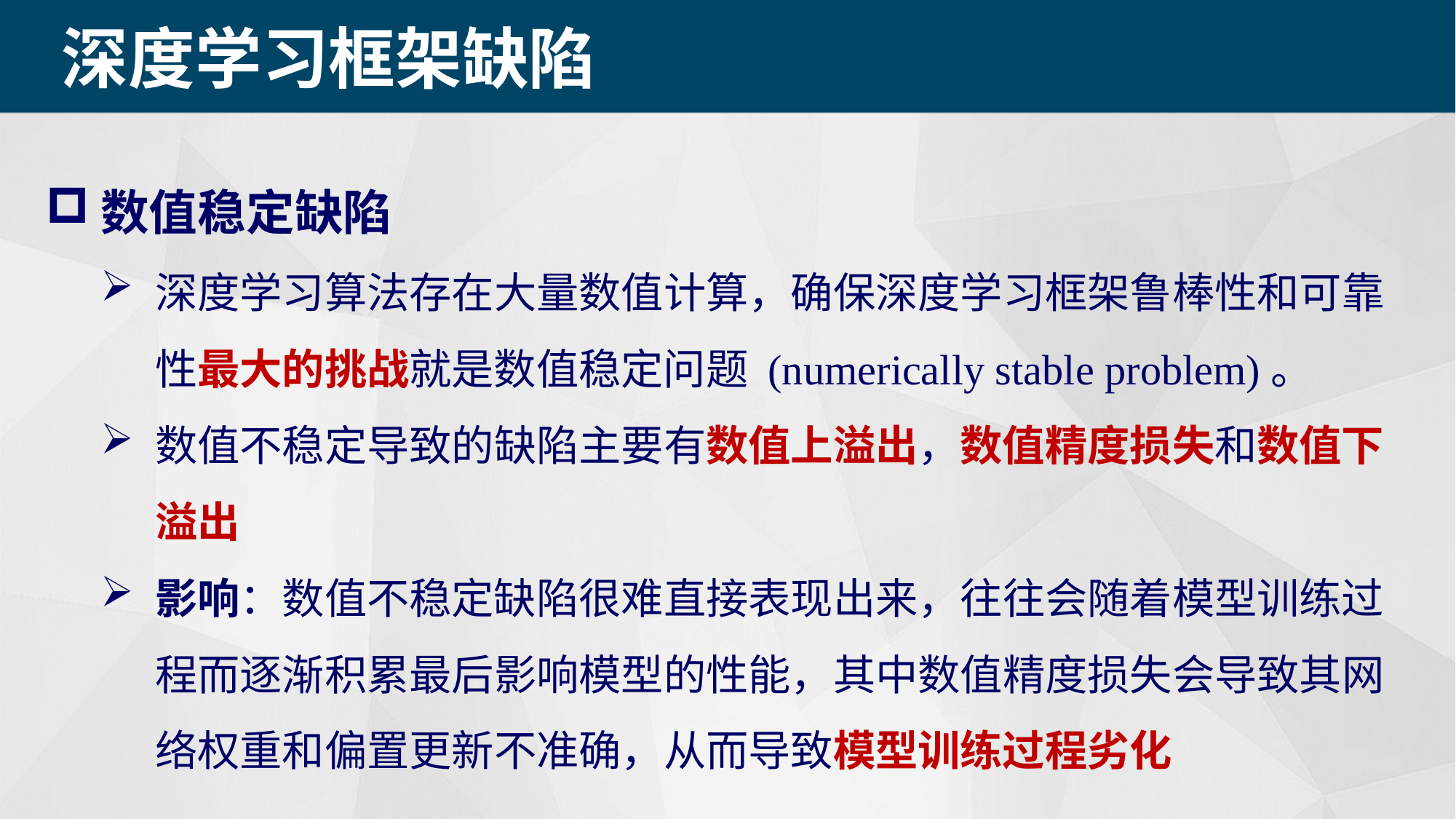

深度学习框架缺陷
数值稳定缺陷
深度学习算法存在大量数值计算，确保深度学习框架鲁棒性和可靠性最大的挑战就是数值稳定问题 (numerically stable problem)。
数值不稳定导致的缺陷主要有数值上溢出，数值精度损失和数值下溢出
影响：数值不稳定缺陷很难直接表现出来，往往会随着模型训练过程而逐渐积累最后影响模型的性能，其中数值精度损失会导致其网络权重和偏置更新不准确，从而导致模型训练过程劣化